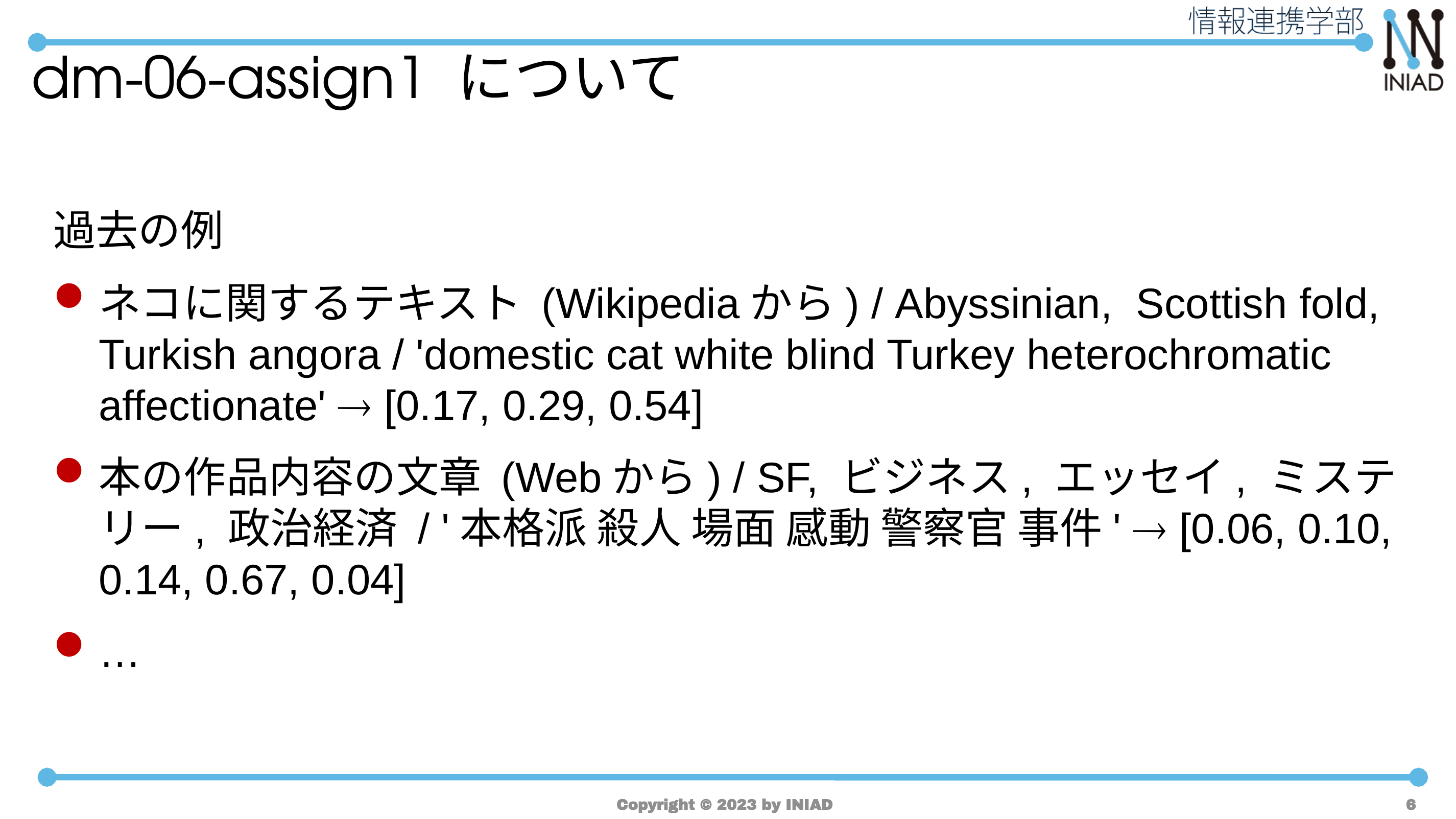

# dm-06-assign1 について
過去の例
ネコに関するテキスト (Wikipediaから) / Abyssinian,  Scottish fold, Turkish angora / 'domestic cat white blind Turkey heterochromatic affectionate' → [0.17, 0.29, 0.54]
本の作品内容の文章 (Webから) / SF, ビジネス, エッセイ, ミステリー, 政治経済 / '本格派 殺人 場面 感動 警察官 事件' → [0.06, 0.10, 0.14, 0.67, 0.04]
…
Copyright © 2023 by INIAD
6